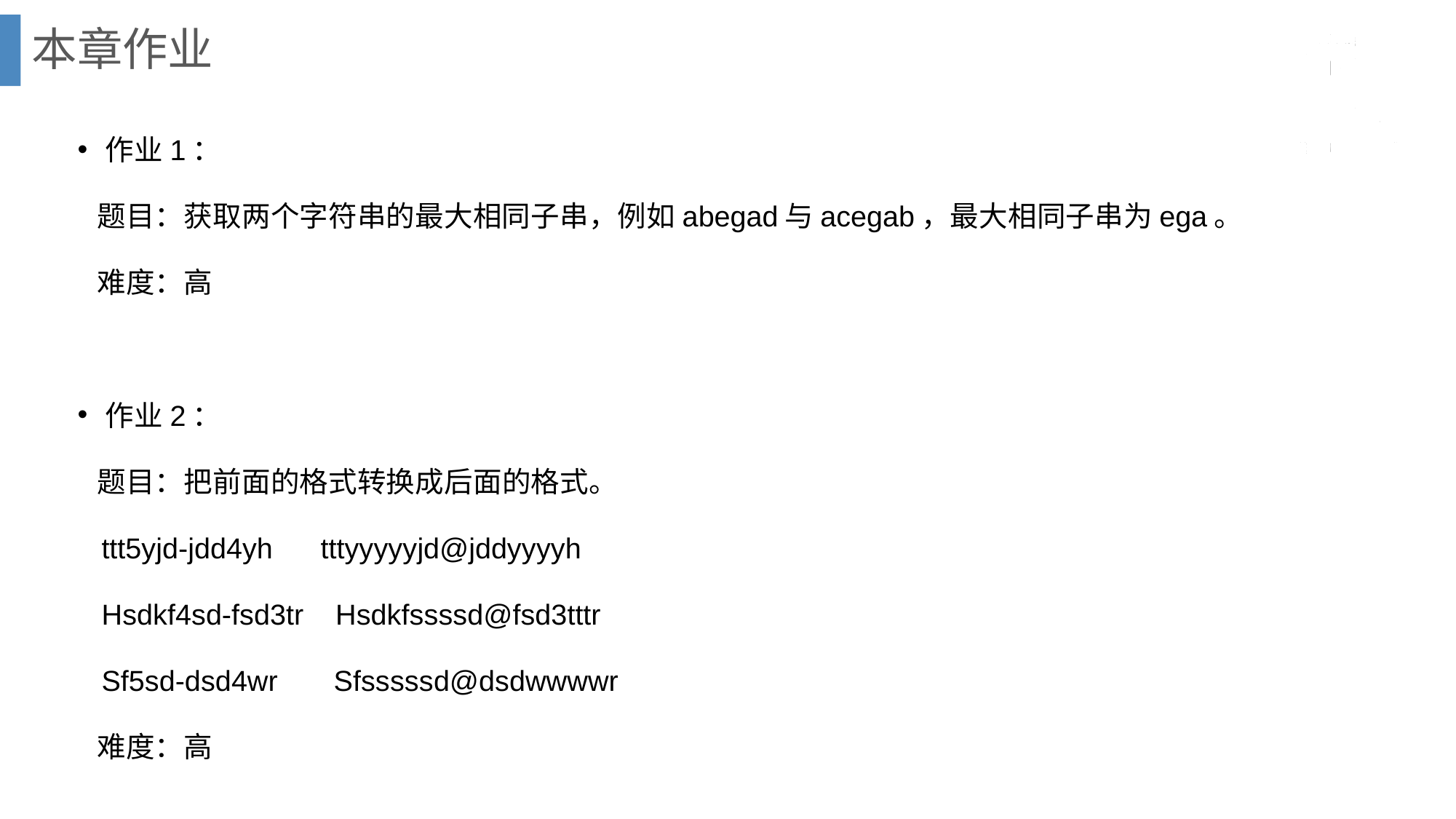

# 本章作业
作业1：
  题目：获取两个字符串的最大相同子串，例如abegad与acegab，最大相同子串为ega。
  难度：高

作业2：
  题目：把前面的格式转换成后面的格式。
   ttt5yjd-jdd4yh      tttyyyyyjd@jddyyyyh
   Hsdkf4sd-fsd3tr    Hsdkfssssd@fsd3tttr
   Sf5sd-dsd4wr       Sfsssssd@dsdwwwwr
  难度：高